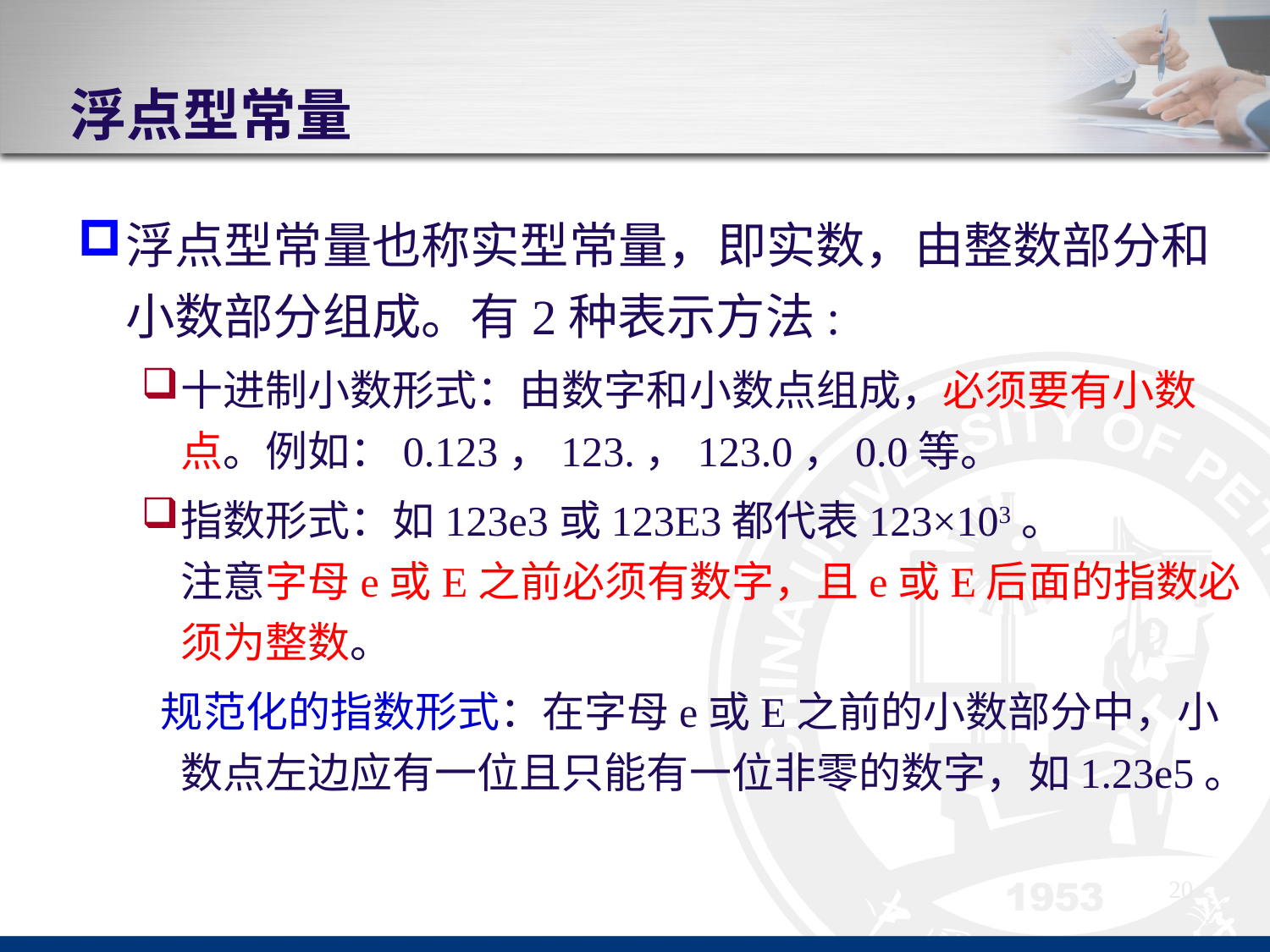

# 浮点型常量
浮点型常量也称实型常量，即实数，由整数部分和小数部分组成。有2种表示方法:
十进制小数形式：由数字和小数点组成，必须要有小数点。例如：0.123，123.，123.0，0.0等。
指数形式：如123e3或123E3都代表123×103。
注意字母e或E之前必须有数字，且e或E后面的指数必须为整数。
 规范化的指数形式：在字母e或E之前的小数部分中，小数点左边应有一位且只能有一位非零的数字，如1.23e5。
20